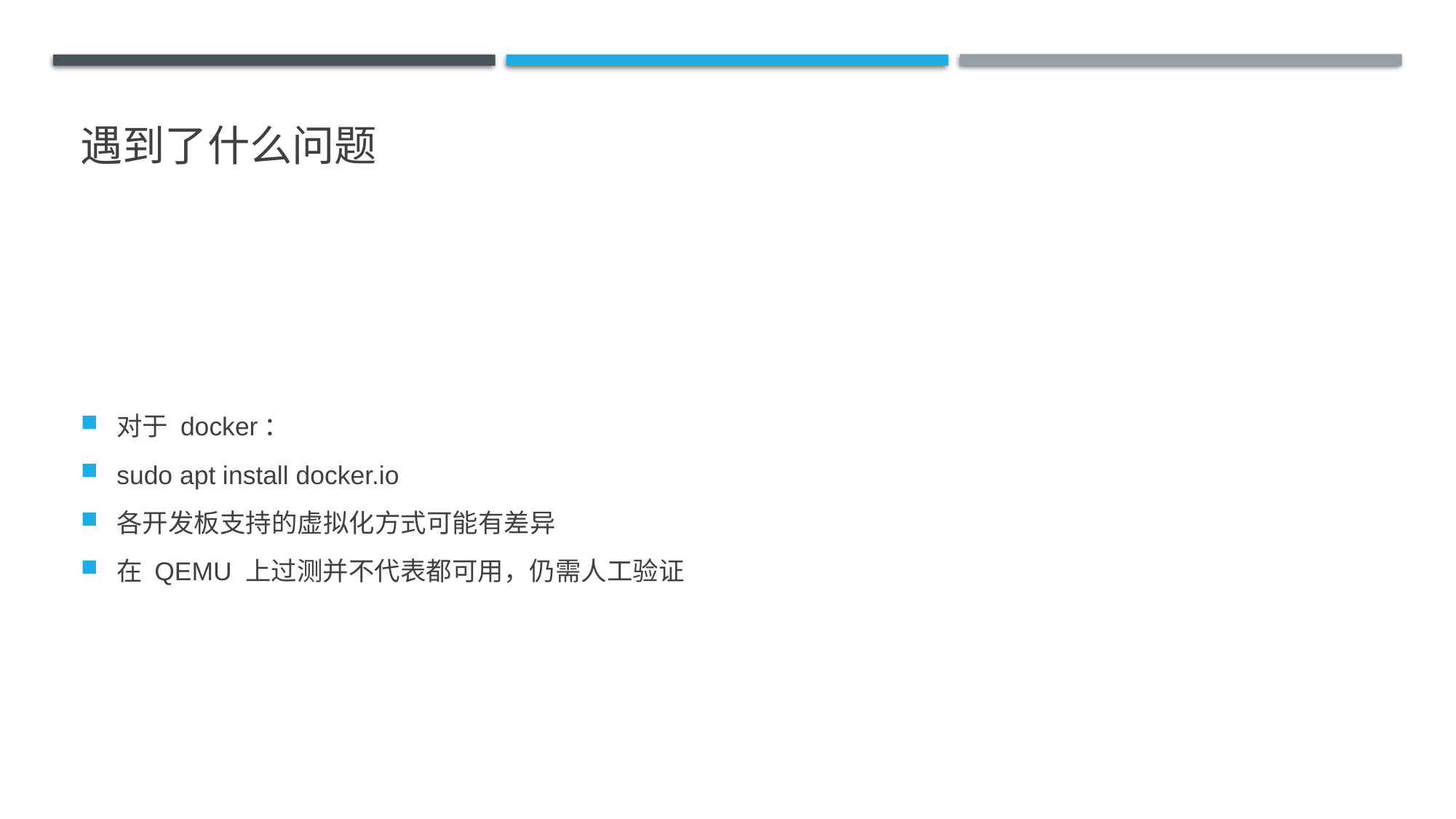

# 遇到了什么问题
对于 docker：
sudo apt install docker.io
各开发板支持的虚拟化方式可能有差异
在 QEMU 上过测并不代表都可用，仍需人工验证